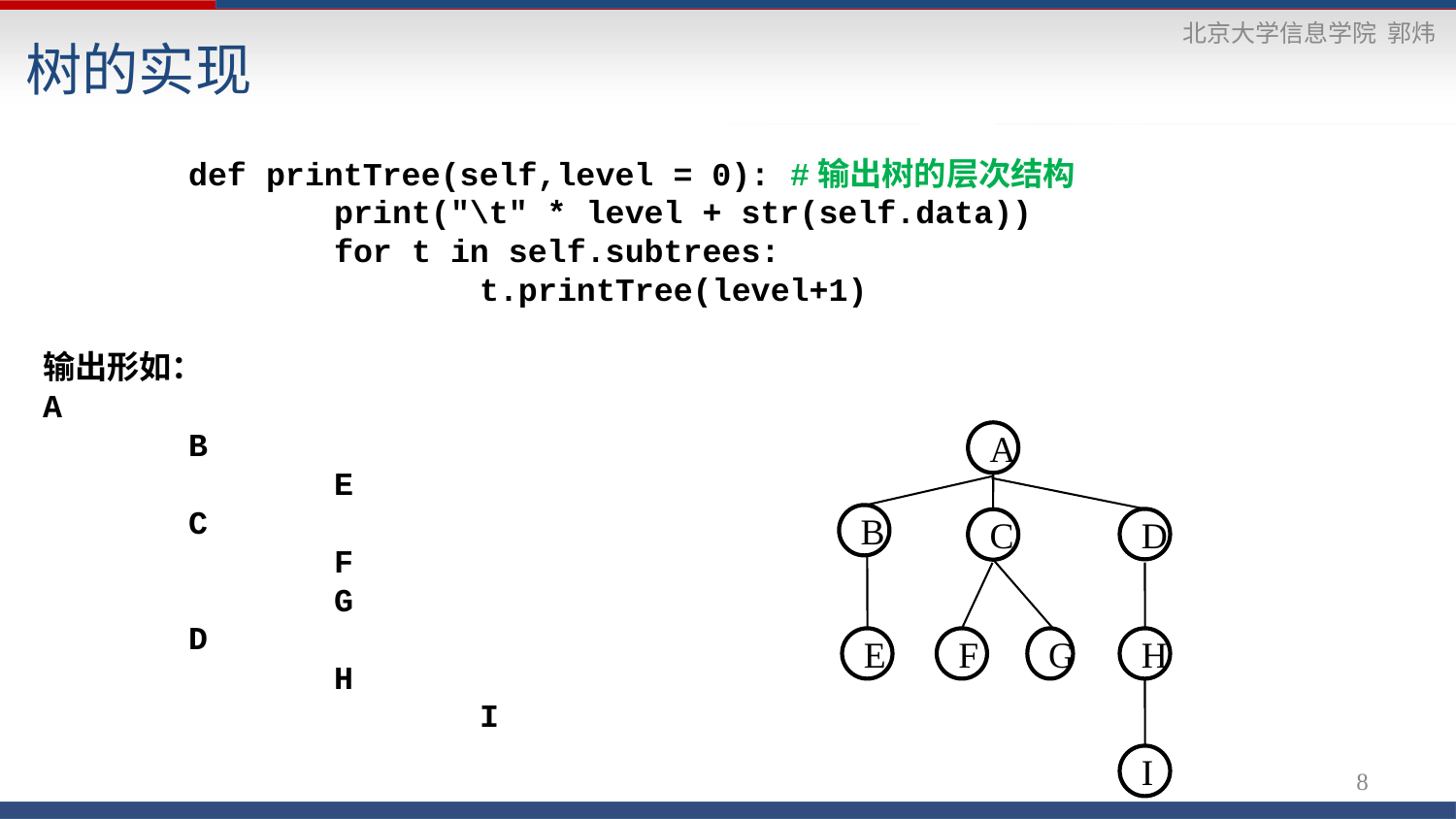

树的实现

	def printTree(self,level = 0): #输出树的层次结构
		print("\t" * level + str(self.data))
		for t in self.subtrees:
			t.printTree(level+1)

输出形如：
A
	B
		E
	C
		F
		G
	D
		H
			I

A
B
D
C
E
F
G
H
I
8